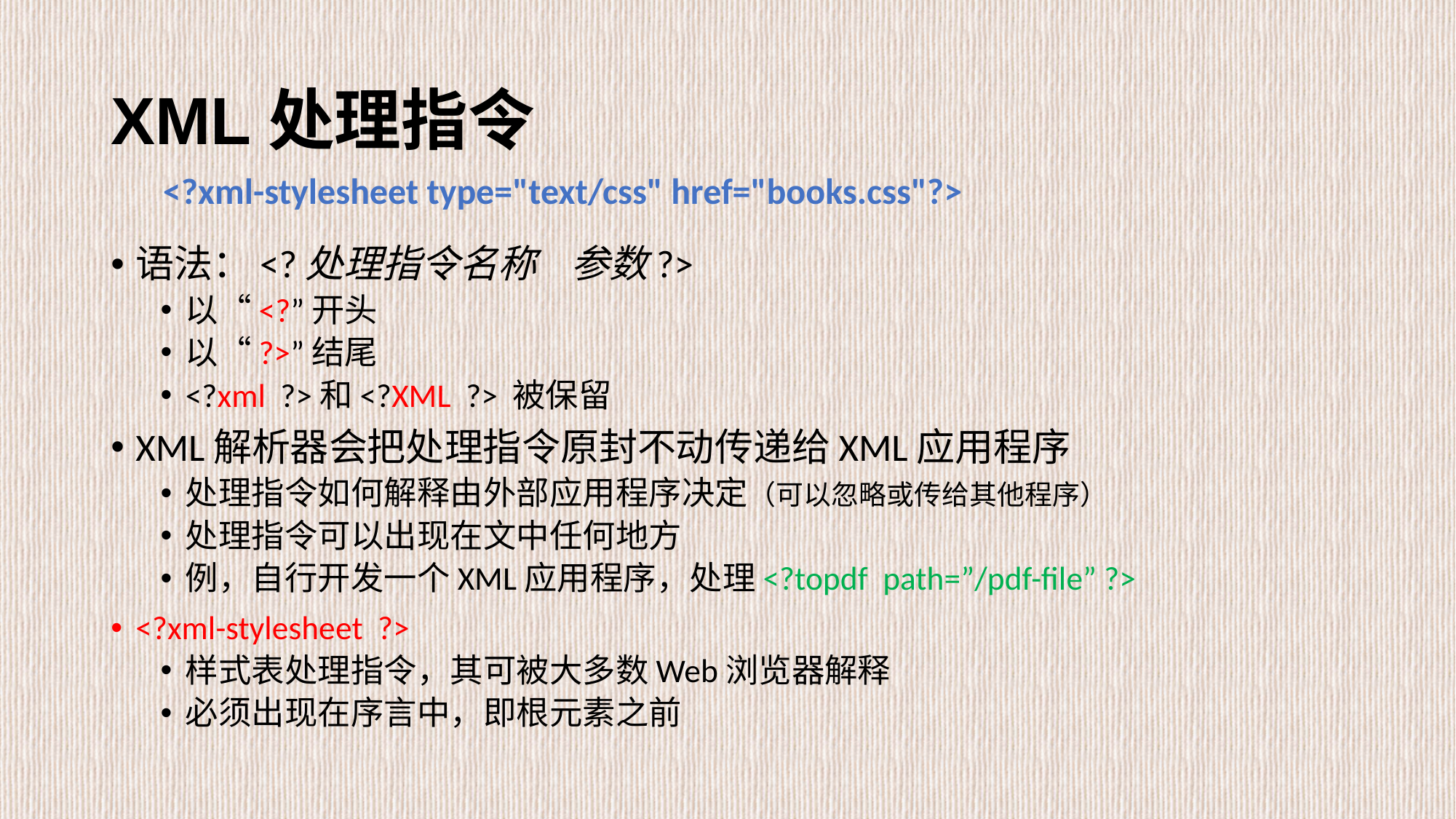

# XML处理指令
<?xml-stylesheet type="text/css" href="books.css"?>
语法：<?处理指令名称    参数?>
以“<?”开头
以“?>”结尾
<?xml  ?>和<?XML  ?> 被保留
XML解析器会把处理指令原封不动传递给XML应用程序
处理指令如何解释由外部应用程序决定（可以忽略或传给其他程序）
处理指令可以出现在文中任何地方
例，自行开发一个XML应用程序，处理<?topdf  path=”/pdf-file” ?>
<?xml-stylesheet  ?>
样式表处理指令，其可被大多数Web浏览器解释
必须出现在序言中，即根元素之前